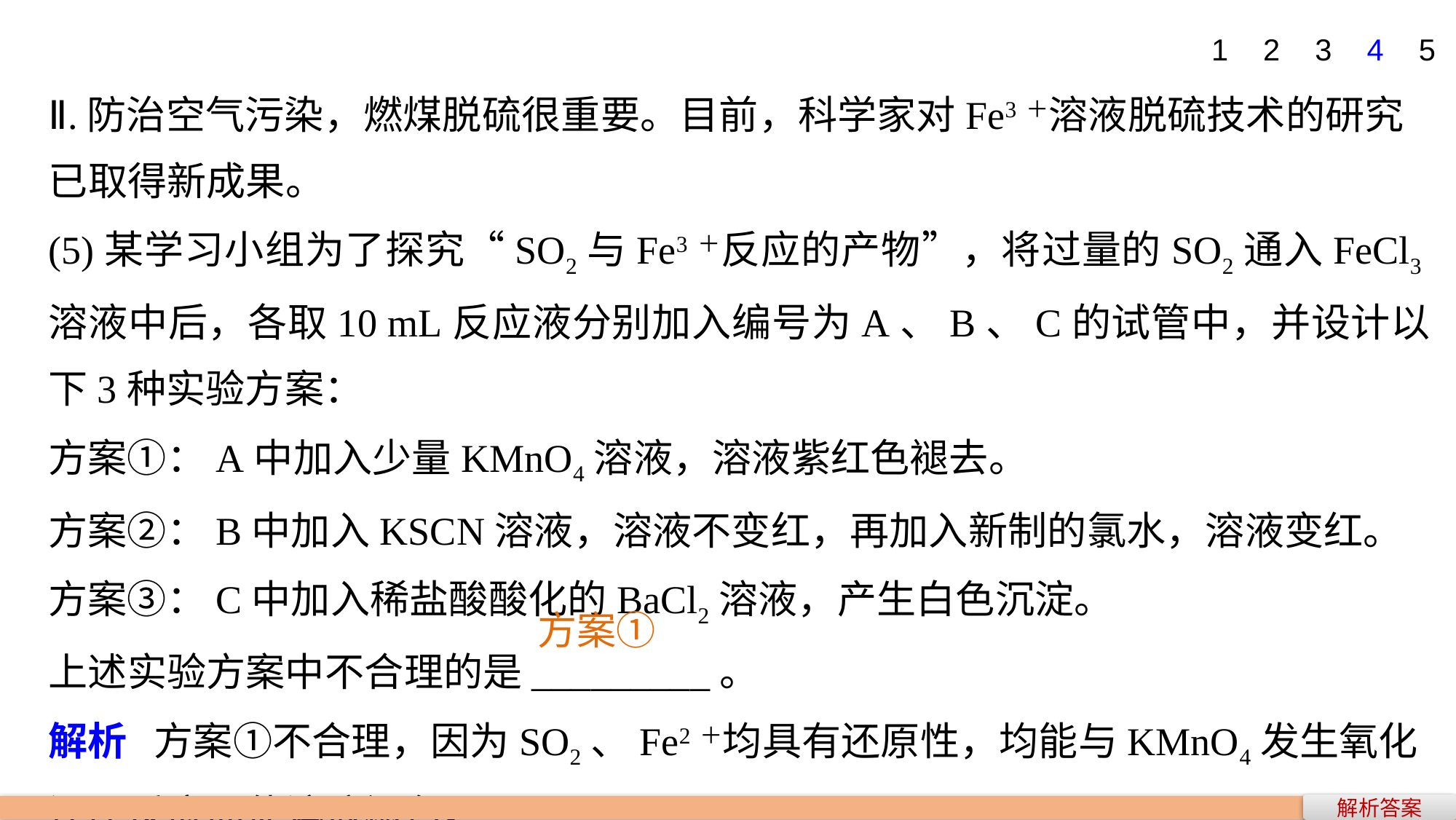

1
2
3
4
5
Ⅱ.防治空气污染，燃煤脱硫很重要。目前，科学家对Fe3＋溶液脱硫技术的研究已取得新成果。
(5)某学习小组为了探究“SO2与Fe3＋反应的产物”，将过量的SO2通入FeCl3溶液中后，各取10 mL反应液分别加入编号为A、B、C的试管中，并设计以下3种实验方案：
方案①：A中加入少量KMnO4溶液，溶液紫红色褪去。
方案②：B中加入KSCN溶液，溶液不变红，再加入新制的氯水，溶液变红。
方案③：C中加入稀盐酸酸化的BaCl2溶液，产生白色沉淀。
上述实验方案中不合理的是_________。
解析   方案①不合理，因为SO2、Fe2＋均具有还原性，均能与KMnO4发生氧化还原反应而使溶液褪色。
方案①
解析答案